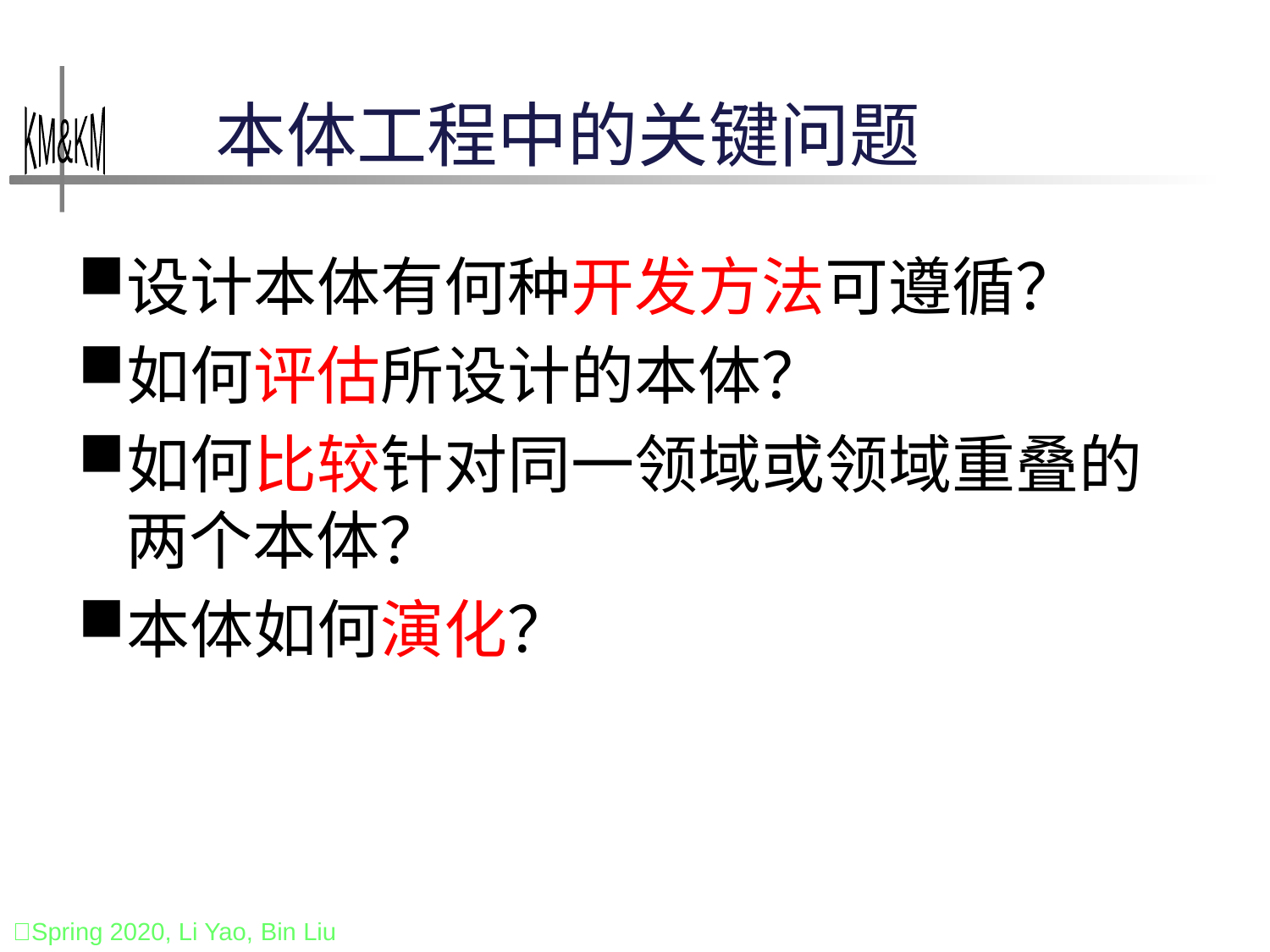

# 本体工程中的关键问题
设计本体有何种开发方法可遵循？
如何评估所设计的本体？
如何比较针对同一领域或领域重叠的两个本体？
本体如何演化？